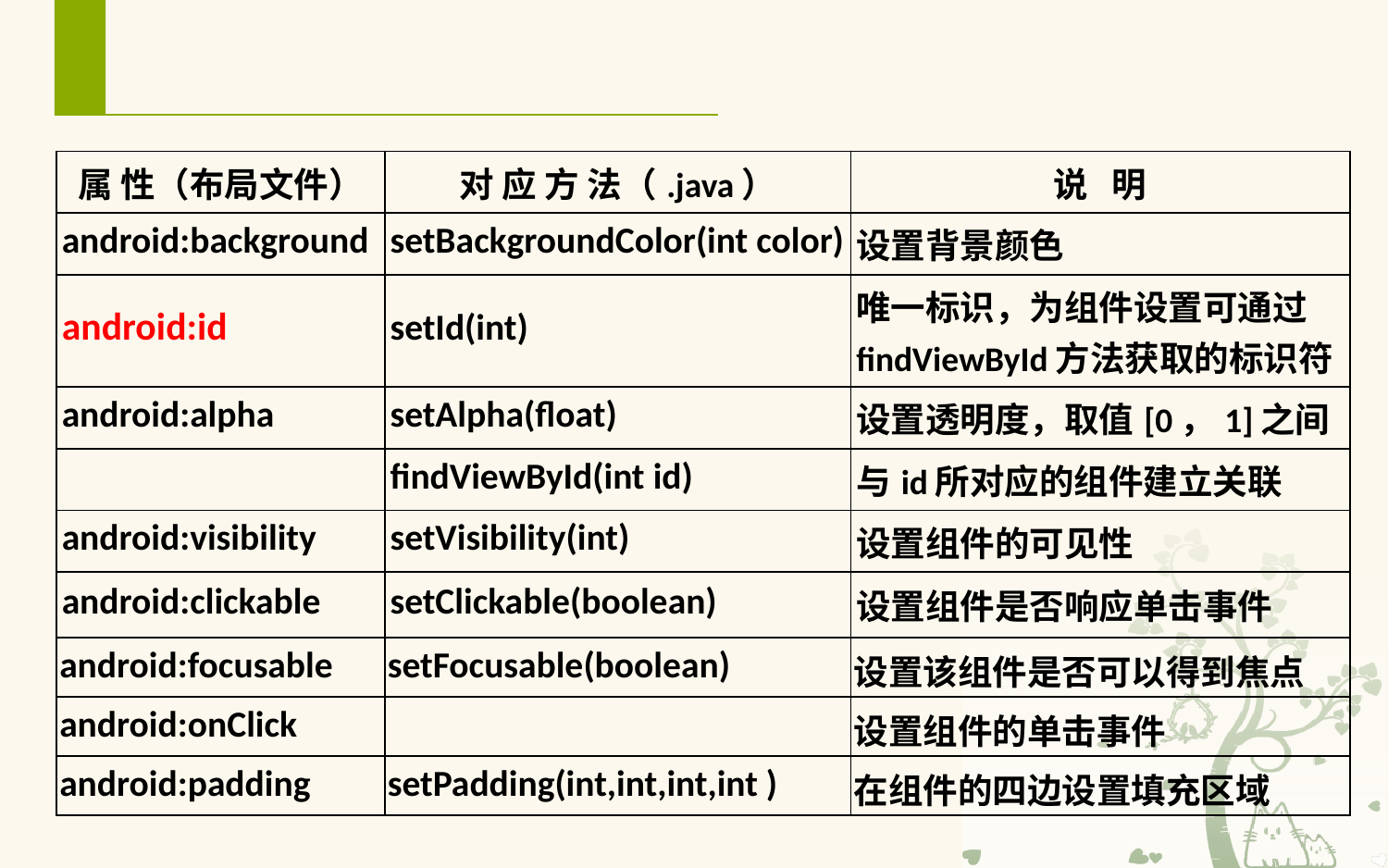

# View类的常用属性与方法
| 属 性（布局文件） | 对 应 方 法（.java） | 说 明 |
| --- | --- | --- |
| android:background | setBackgroundColor(int color) | 设置背景颜色 |
| android:id | setId(int) | 唯一标识，为组件设置可通过findViewById方法获取的标识符 |
| android:alpha | setAlpha(float) | 设置透明度，取值[0，1]之间 |
|  | findViewById(int id) | 与id所对应的组件建立关联 |
| android:visibility | setVisibility(int) | 设置组件的可见性 |
| android:clickable | setClickable(boolean) | 设置组件是否响应单击事件 |
| android:focusable | setFocusable(boolean) | 设置该组件是否可以得到焦点 |
| android:onClick |  | 设置组件的单击事件 |
| android:padding | setPadding(int,int,int,int ) | 在组件的四边设置填充区域 |